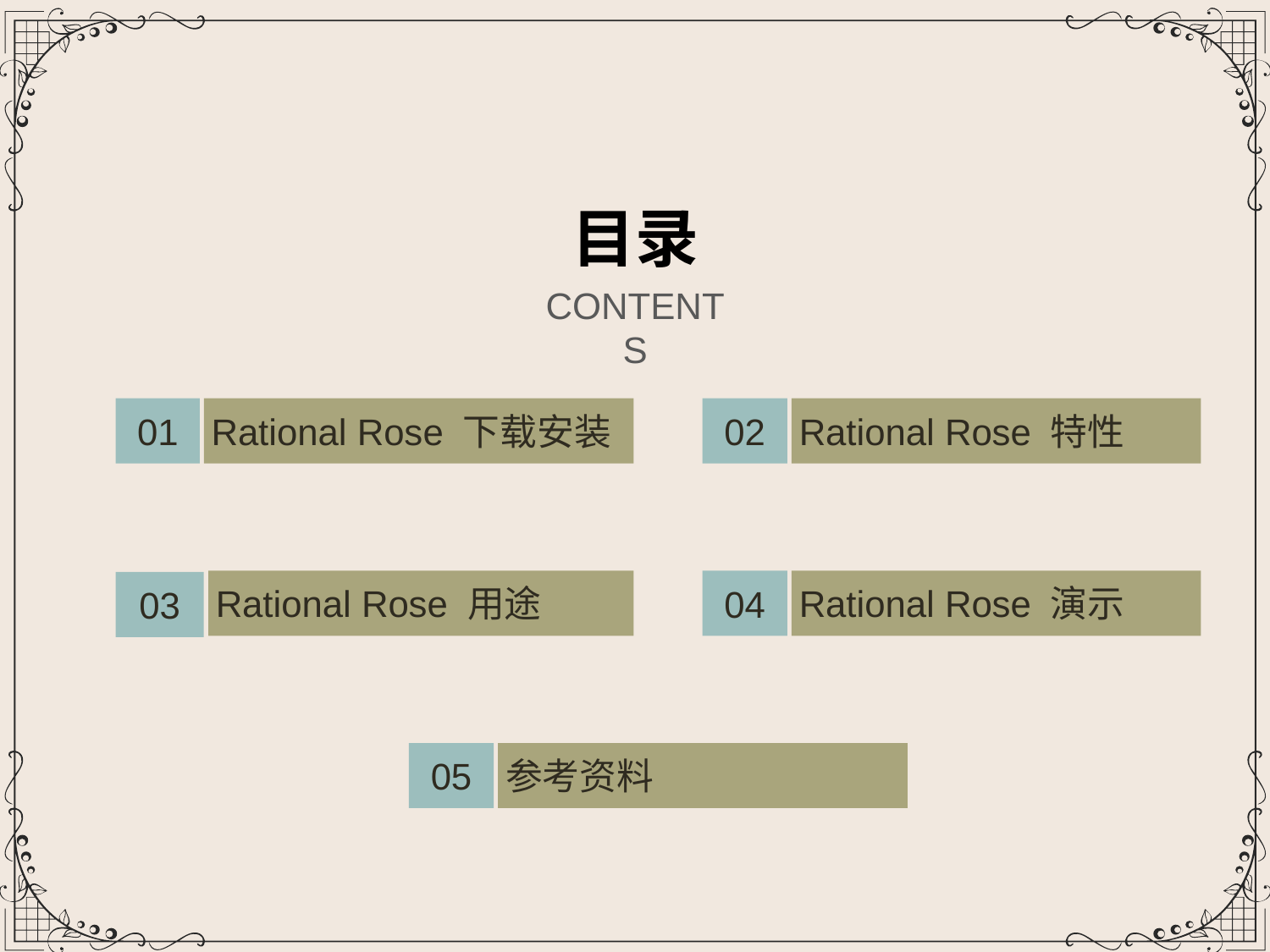

目录
CONTENTS
01
Rational Rose 下载安装
02
Rational Rose 特性
04
Rational Rose 演示
Rational Rose 用途
03
05
参考资料